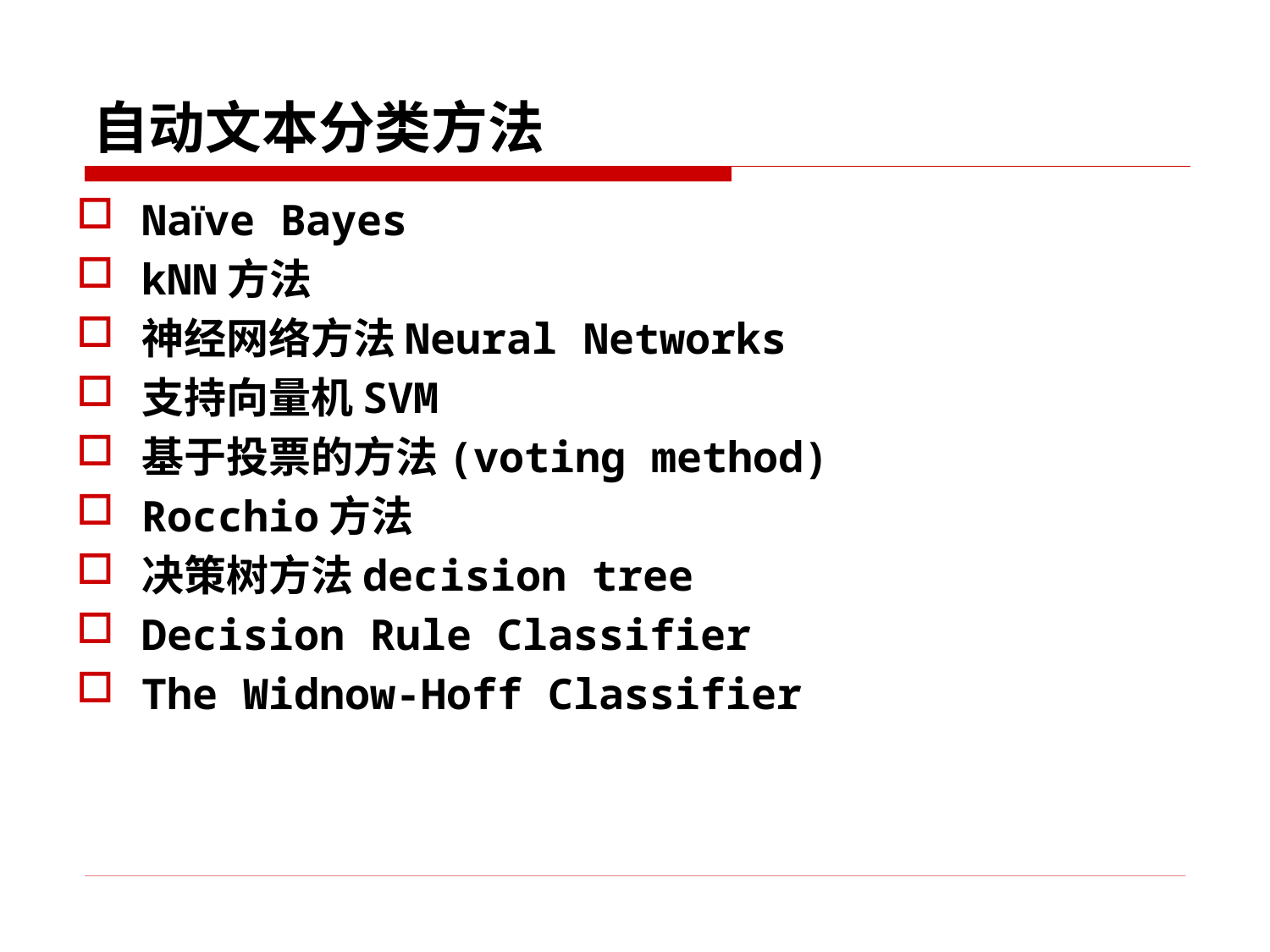

# 自动文本分类方法
Naïve Bayes
kNN方法
神经网络方法Neural Networks
支持向量机SVM
基于投票的方法(voting method)
Rocchio方法
决策树方法decision tree
Decision Rule Classifier
The Widnow-Hoff Classifier